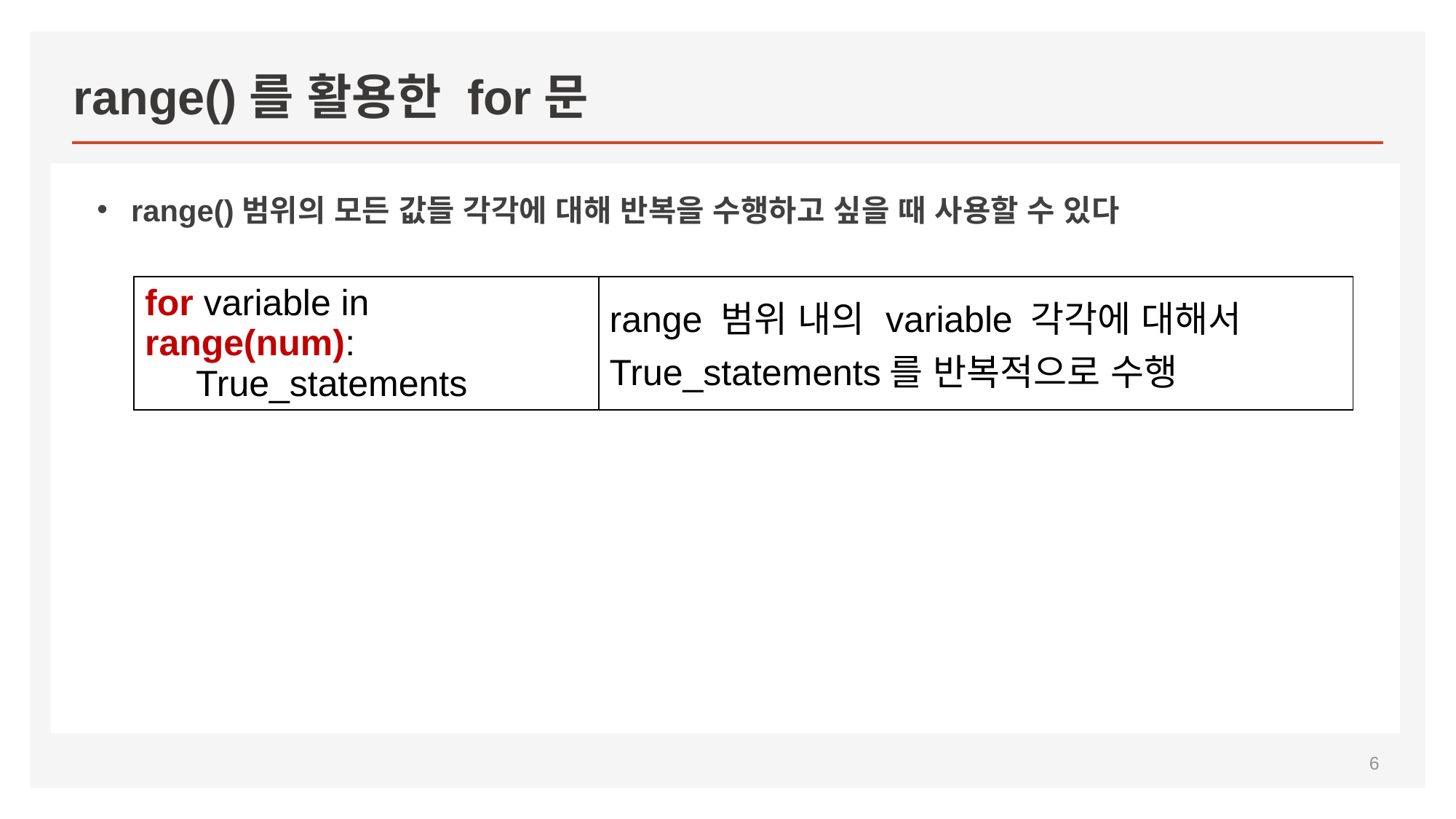

# range()를 활용한 for문
range()범위의 모든 값들 각각에 대해 반복을 수행하고 싶을 때 사용할 수 있다

| for variable in range(num): True\_statements | range 범위 내의 variable 각각에 대해서 True\_statements를 반복적으로 수행 |
| --- | --- |
6